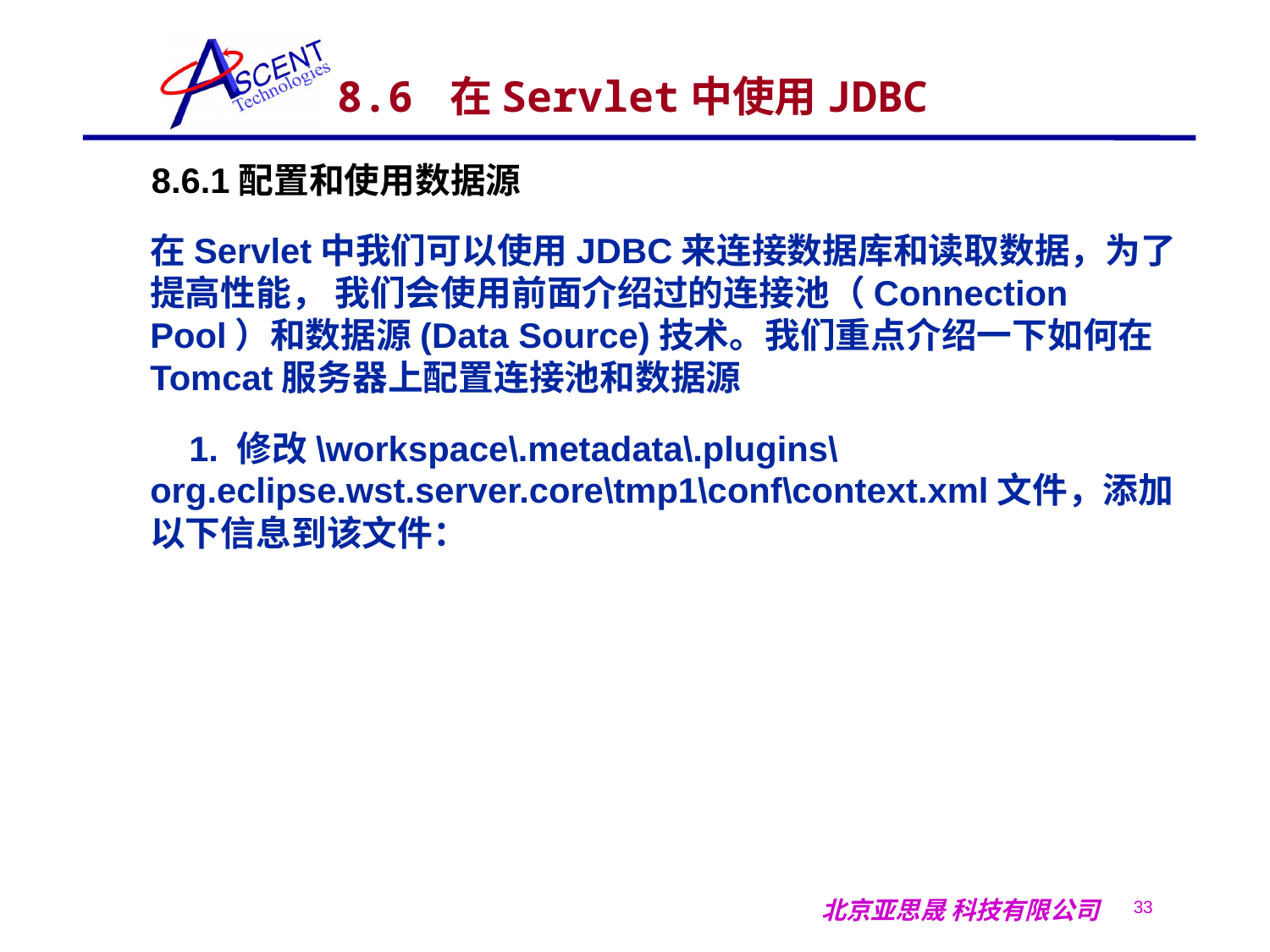

# 8.6 在Servlet中使用JDBC
8.6.1配置和使用数据源
在Servlet中我们可以使用JDBC来连接数据库和读取数据，为了提高性能， 我们会使用前面介绍过的连接池（Connection Pool）和数据源(Data Source)技术。我们重点介绍一下如何在Tomcat服务器上配置连接池和数据源
    1. 修改\workspace\.metadata\.plugins\org.eclipse.wst.server.core\tmp1\conf\context.xml文件，添加以下信息到该文件：